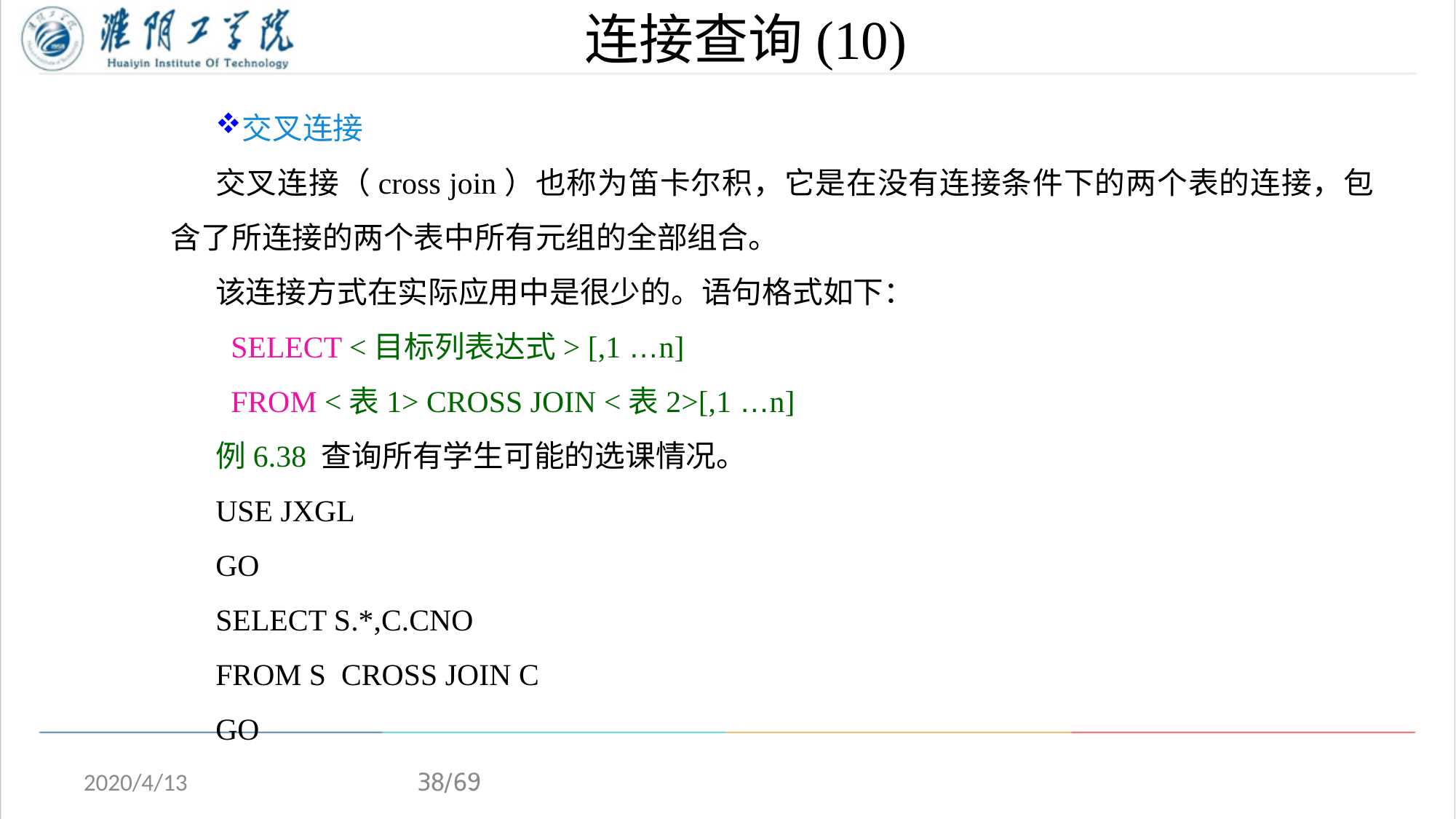

# 连接查询(10)
交叉连接
交叉连接（cross join）也称为笛卡尔积，它是在没有连接条件下的两个表的连接，包含了所连接的两个表中所有元组的全部组合。
该连接方式在实际应用中是很少的。语句格式如下：
  SELECT <目标列表达式> [,1 …n]
  FROM <表1> CROSS JOIN <表2>[,1 …n]
例6.38 查询所有学生可能的选课情况。
USE JXGL
GO
SELECT S.*,C.CNO
FROM S  CROSS JOIN C
GO
38/69
2020/4/13